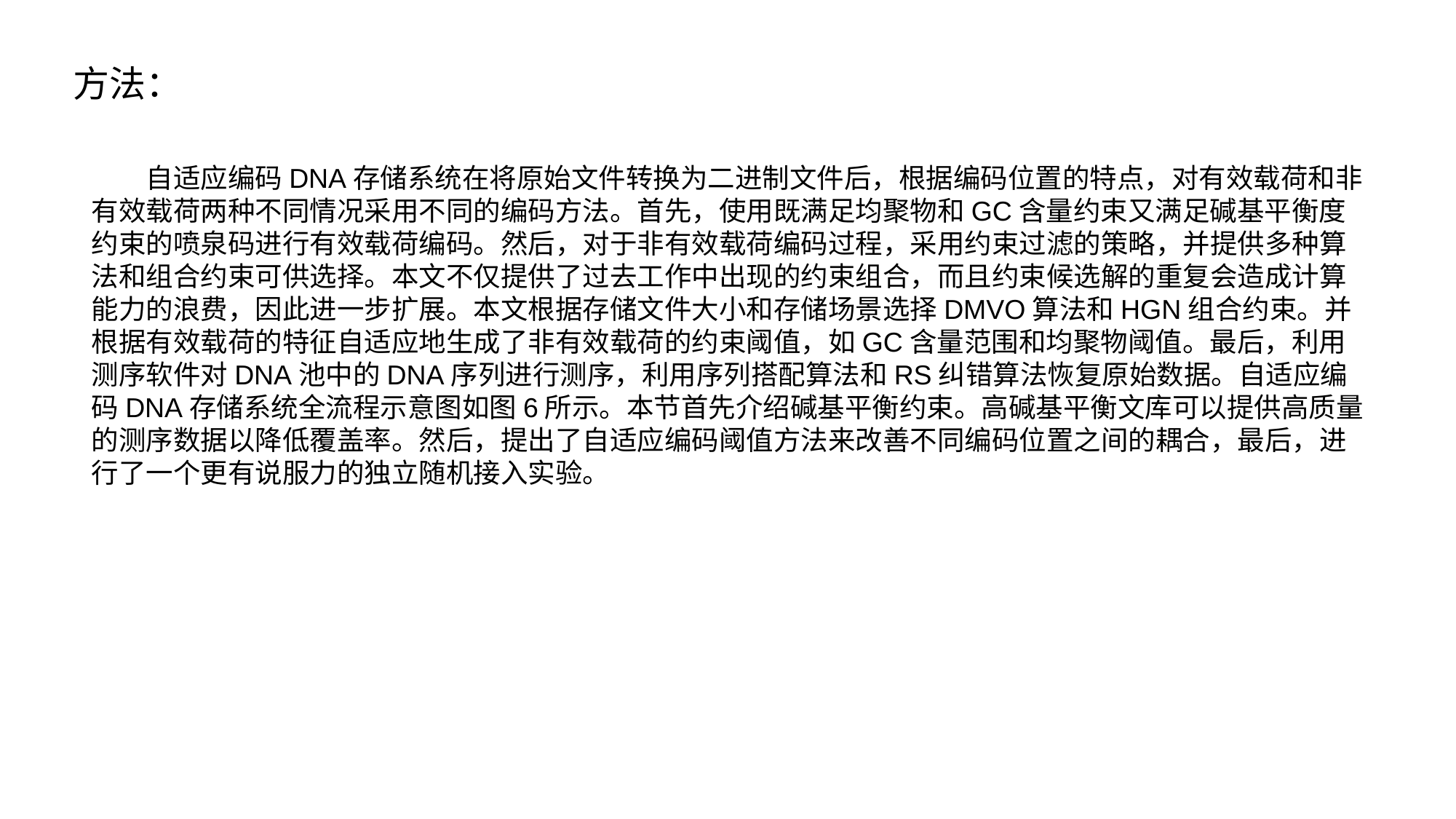

方法：
自适应编码DNA存储系统在将原始文件转换为二进制文件后，根据编码位置的特点，对有效载荷和非有效载荷两种不同情况采用不同的编码方法。首先，使用既满足均聚物和GC含量约束又满足碱基平衡度约束的喷泉码进行有效载荷编码。然后，对于非有效载荷编码过程，采用约束过滤的策略，并提供多种算法和组合约束可供选择。本文不仅提供了过去工作中出现的约束组合，而且约束候选解的重复会造成计算能力的浪费，因此进一步扩展。本文根据存储文件大小和存储场景选择DMVO算法和HGN组合约束。并根据有效载荷的特征自适应地生成了非有效载荷的约束阈值，如GC含量范围和均聚物阈值。最后，利用测序软件对DNA池中的DNA序列进行测序，利用序列搭配算法和RS纠错算法恢复原始数据。自适应编码DNA存储系统全流程示意图如图6所示。本节首先介绍碱基平衡约束。高碱基平衡文库可以提供高质量的测序数据以降低覆盖率。然后，提出了自适应编码阈值方法来改善不同编码位置之间的耦合，最后，进行了一个更有说服力的独立随机接入实验。